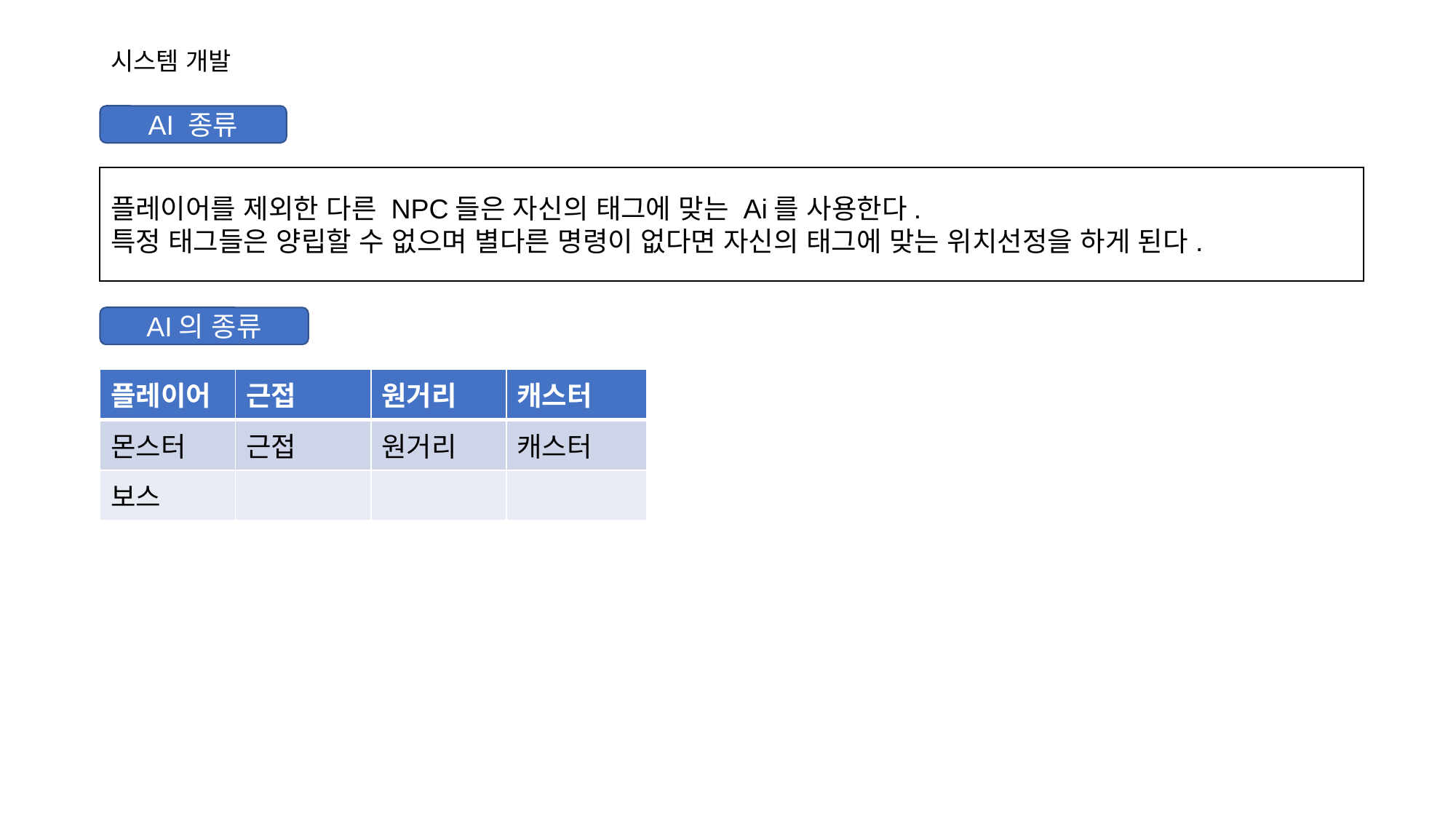

# 시스템 개발
AI 종류
플레이어를 제외한 다른 NPC들은 자신의 태그에 맞는 Ai를 사용한다.
특정 태그들은 양립할 수 없으며 별다른 명령이 없다면 자신의 태그에 맞는 위치선정을 하게 된다.
AI의 종류
| 플레이어 | 근접 | 원거리 | 캐스터 |
| --- | --- | --- | --- |
| 몬스터 | 근접 | 원거리 | 캐스터 |
| 보스 |  |  |  |